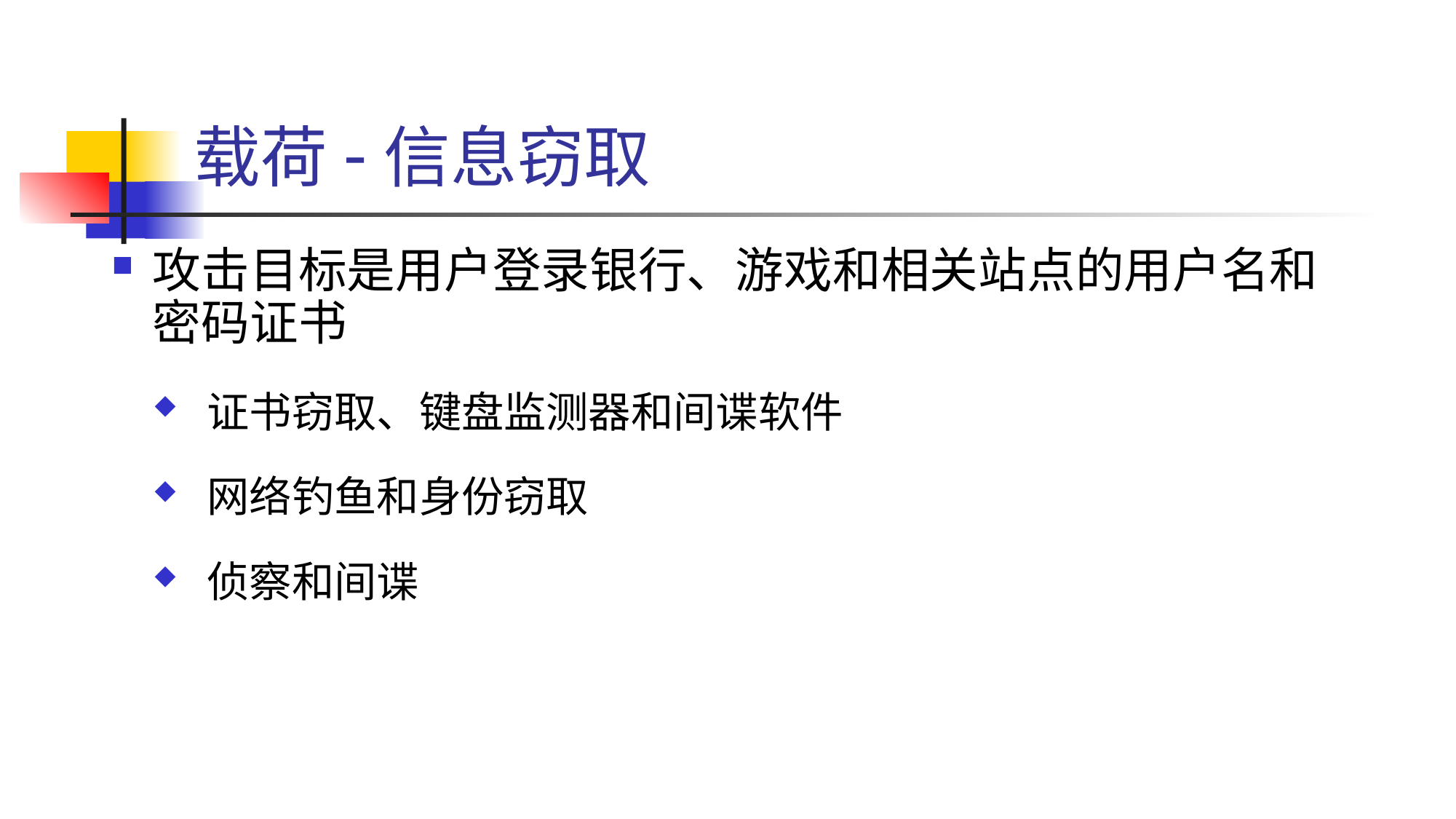

# 载荷-信息窃取
攻击目标是用户登录银行、游戏和相关站点的用户名和密码证书
证书窃取、键盘监测器和间谍软件
网络钓鱼和身份窃取
侦察和间谍